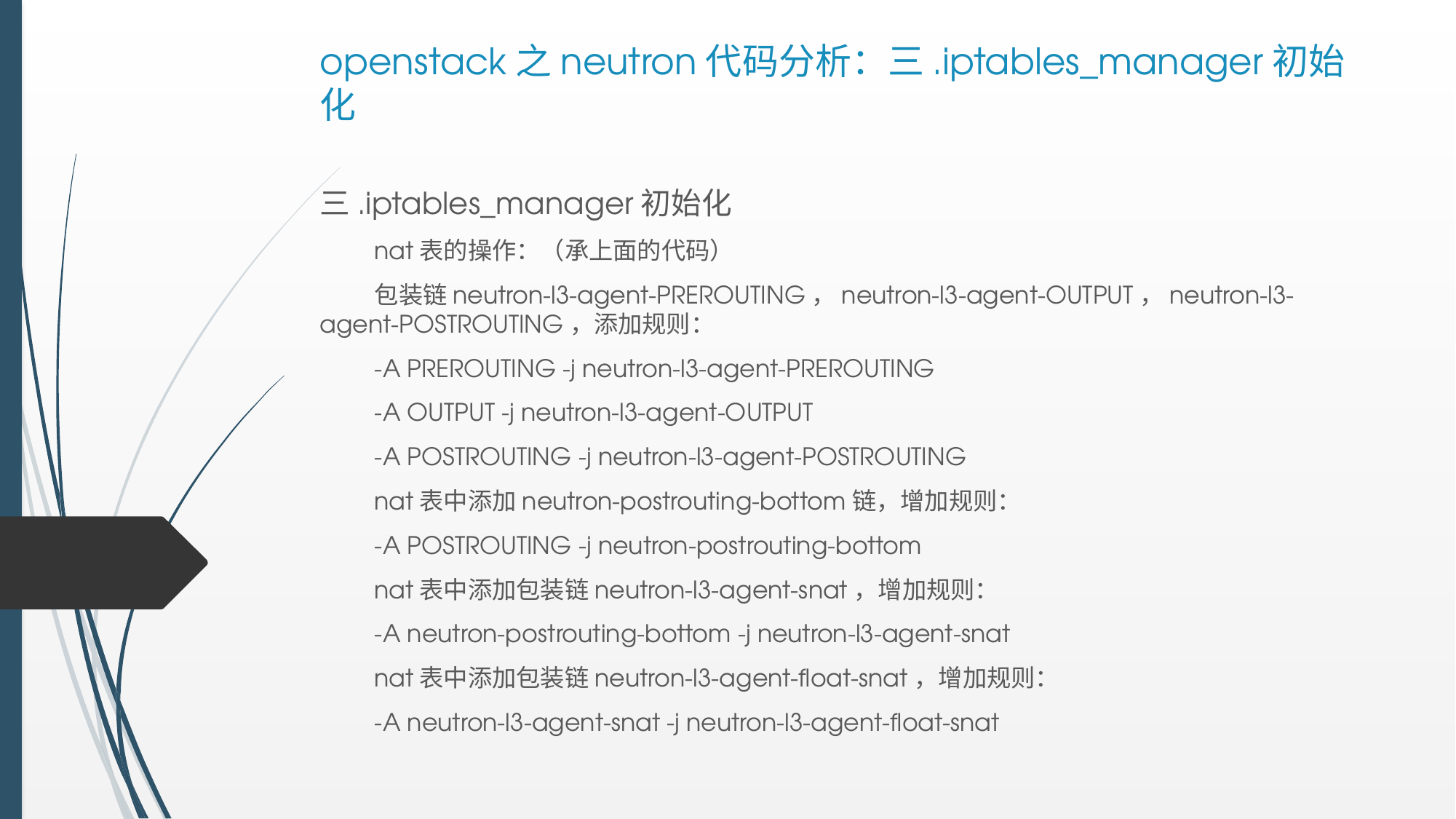

# openstack之neutron代码分析：三.iptables_manager初始化
三.iptables_manager初始化
nat表的操作：（承上面的代码）
包装链neutron-l3-agent-PREROUTING，neutron-l3-agent-OUTPUT，neutron-l3-agent-POSTROUTING，添加规则：
-A PREROUTING -j neutron-l3-agent-PREROUTING
-A OUTPUT -j neutron-l3-agent-OUTPUT
-A POSTROUTING -j neutron-l3-agent-POSTROUTING
nat表中添加neutron-postrouting-bottom链，增加规则：
-A POSTROUTING -j neutron-postrouting-bottom
nat表中添加包装链neutron-l3-agent-snat，增加规则：
-A neutron-postrouting-bottom -j neutron-l3-agent-snat
nat表中添加包装链neutron-l3-agent-float-snat，增加规则：
-A neutron-l3-agent-snat -j neutron-l3-agent-float-snat